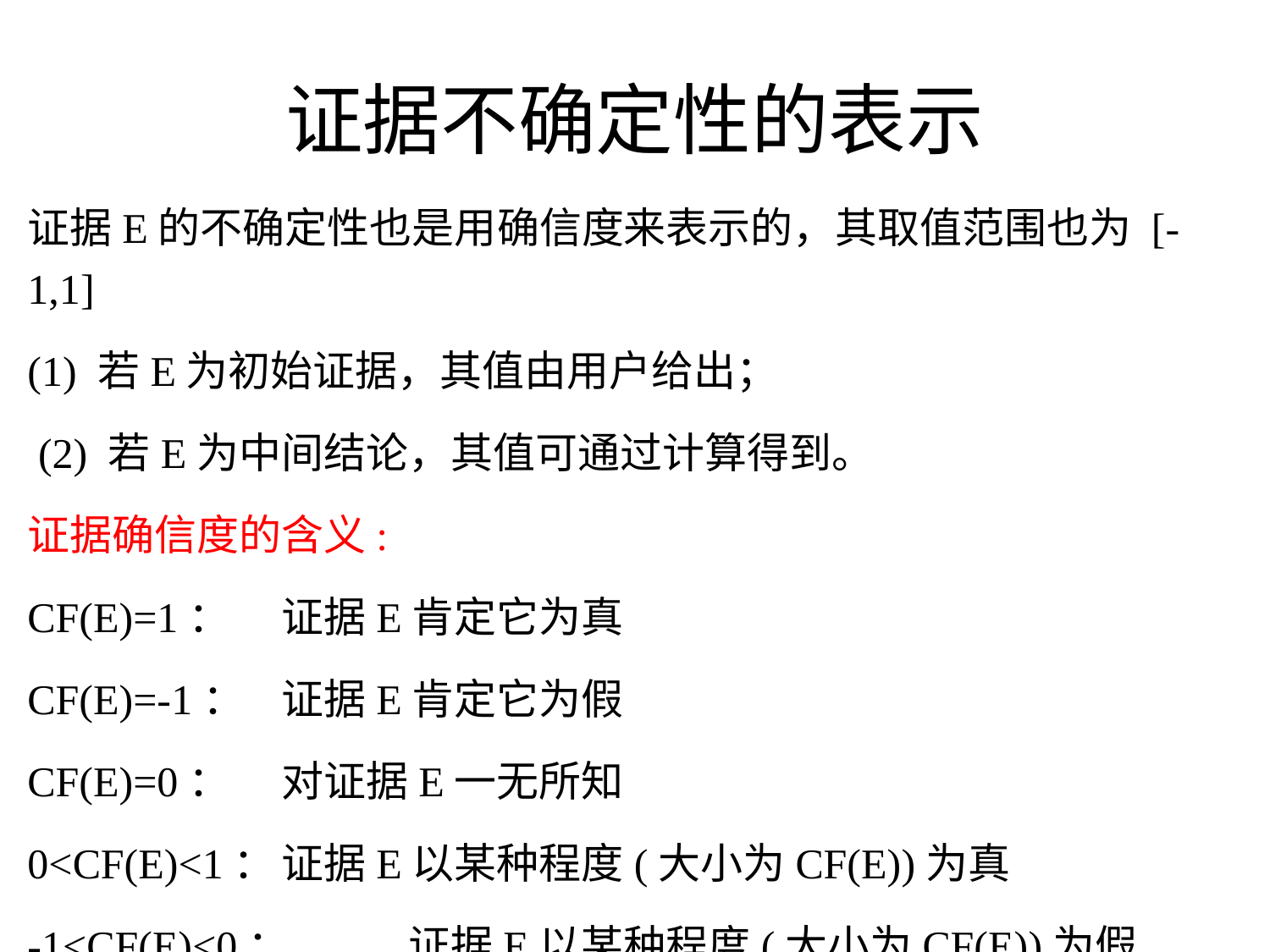

# 证据不确定性的表示
证据E的不确定性也是用确信度来表示的，其取值范围也为 [-1,1]
(1) 若E为初始证据，其值由用户给出；
 (2) 若E为中间结论，其值可通过计算得到。
证据确信度的含义:
CF(E)=1：	证据E肯定它为真
CF(E)=-1：	证据E肯定它为假
CF(E)=0：	对证据E一无所知
0<CF(E)<1：	证据E以某种程度(大小为CF(E))为真
-1<CF(E)<0：	证据E以某种程度(大小为CF(E))为假